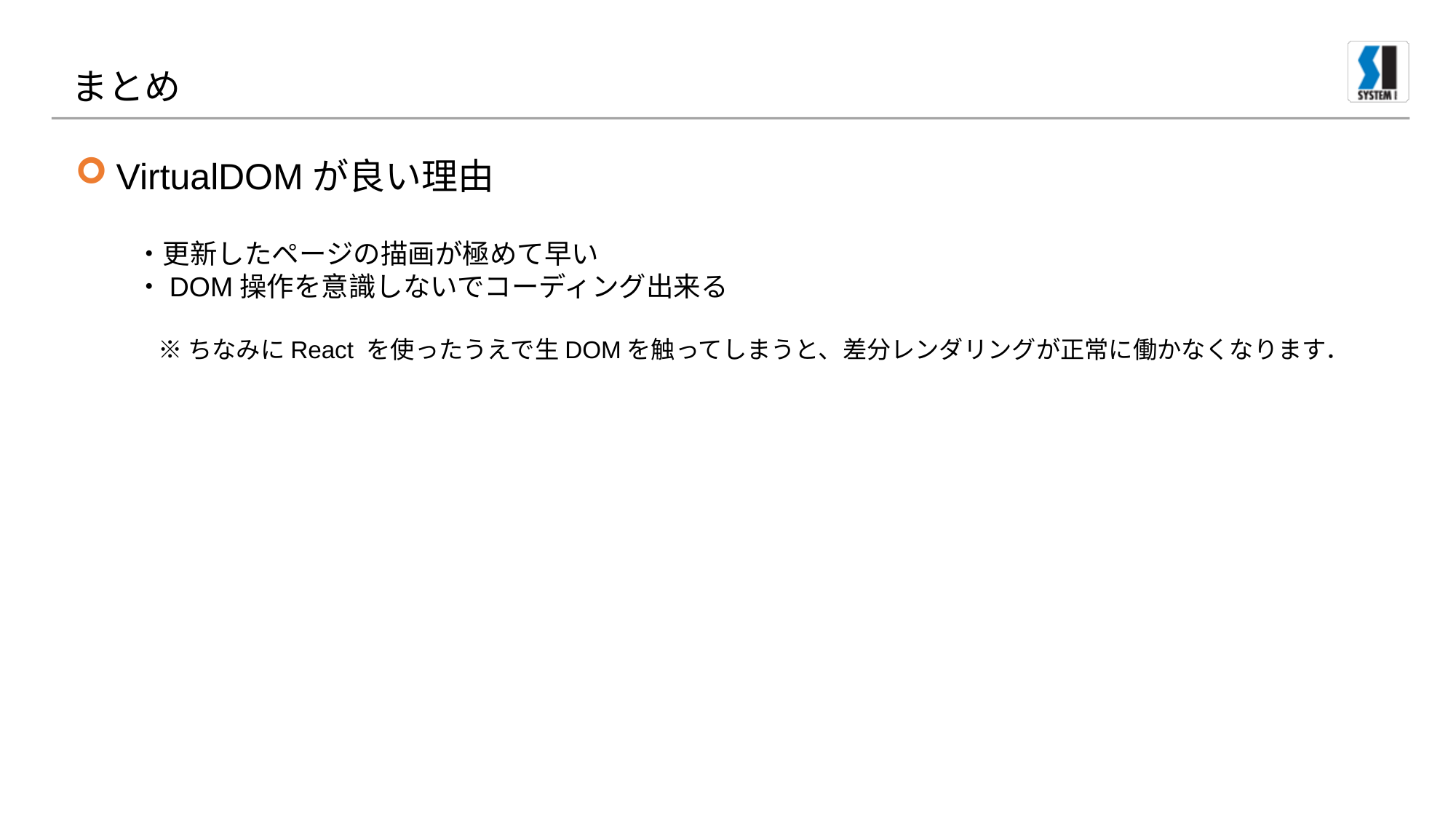

# まとめ
VirtualDOMが良い理由
・更新したページの描画が極めて早い
・DOM操作を意識しないでコーディング出来る
※ちなみにReact を使ったうえで生DOMを触ってしまうと、差分レンダリングが正常に働かなくなります．